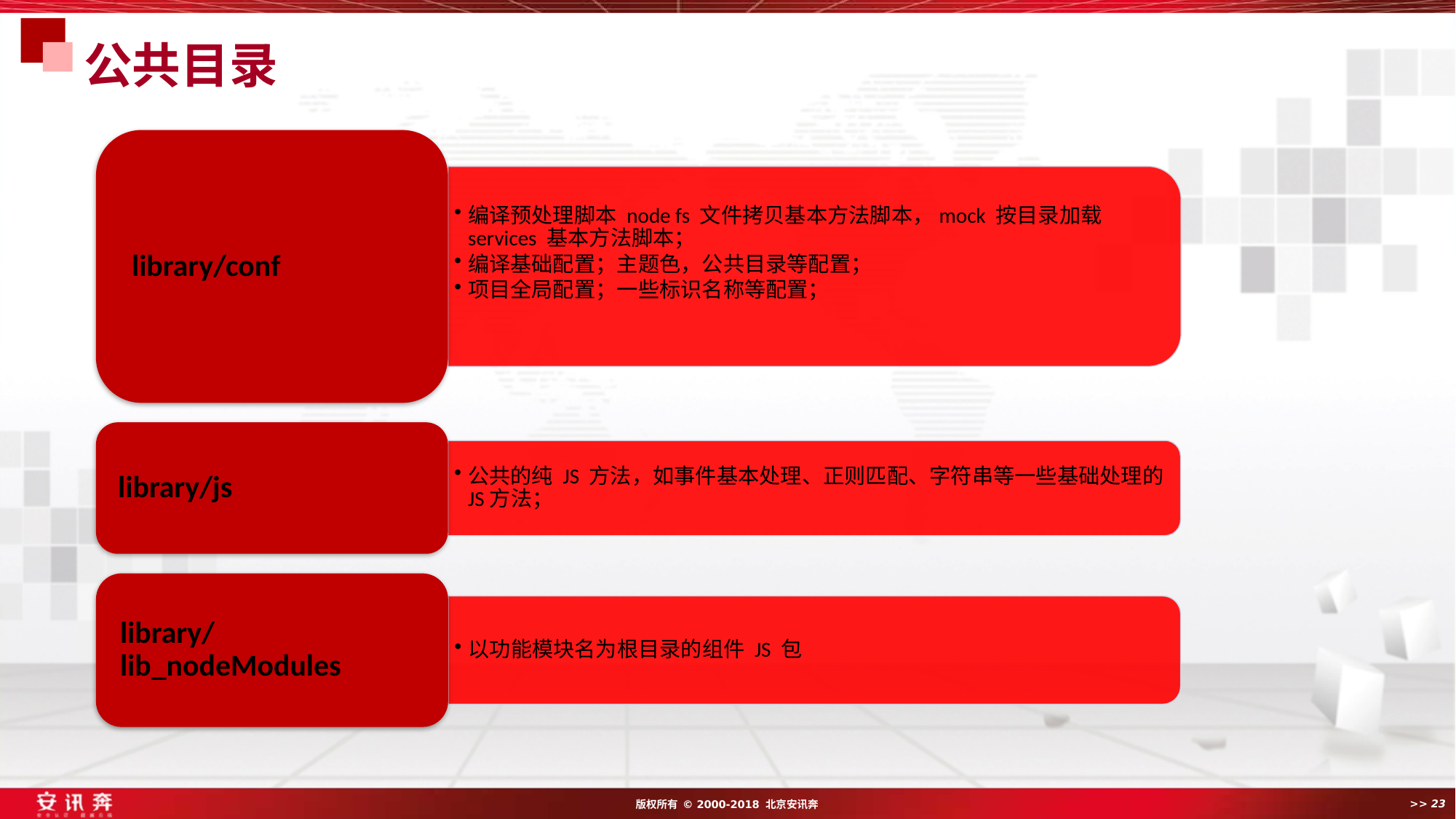

# 公共目录

编译预处理脚本 node fs 文件拷贝基本方法脚本，mock 按目录加载 services 基本方法脚本；
编译基础配置；主题色，公共目录等配置；
项目全局配置；一些标识名称等配置；

library/conf
公共的纯 JS 方法，如事件基本处理、正则匹配、字符串等一些基础处理的JS方法；
library/js
以功能模块名为根目录的组件 JS 包
library/lib_nodeModules